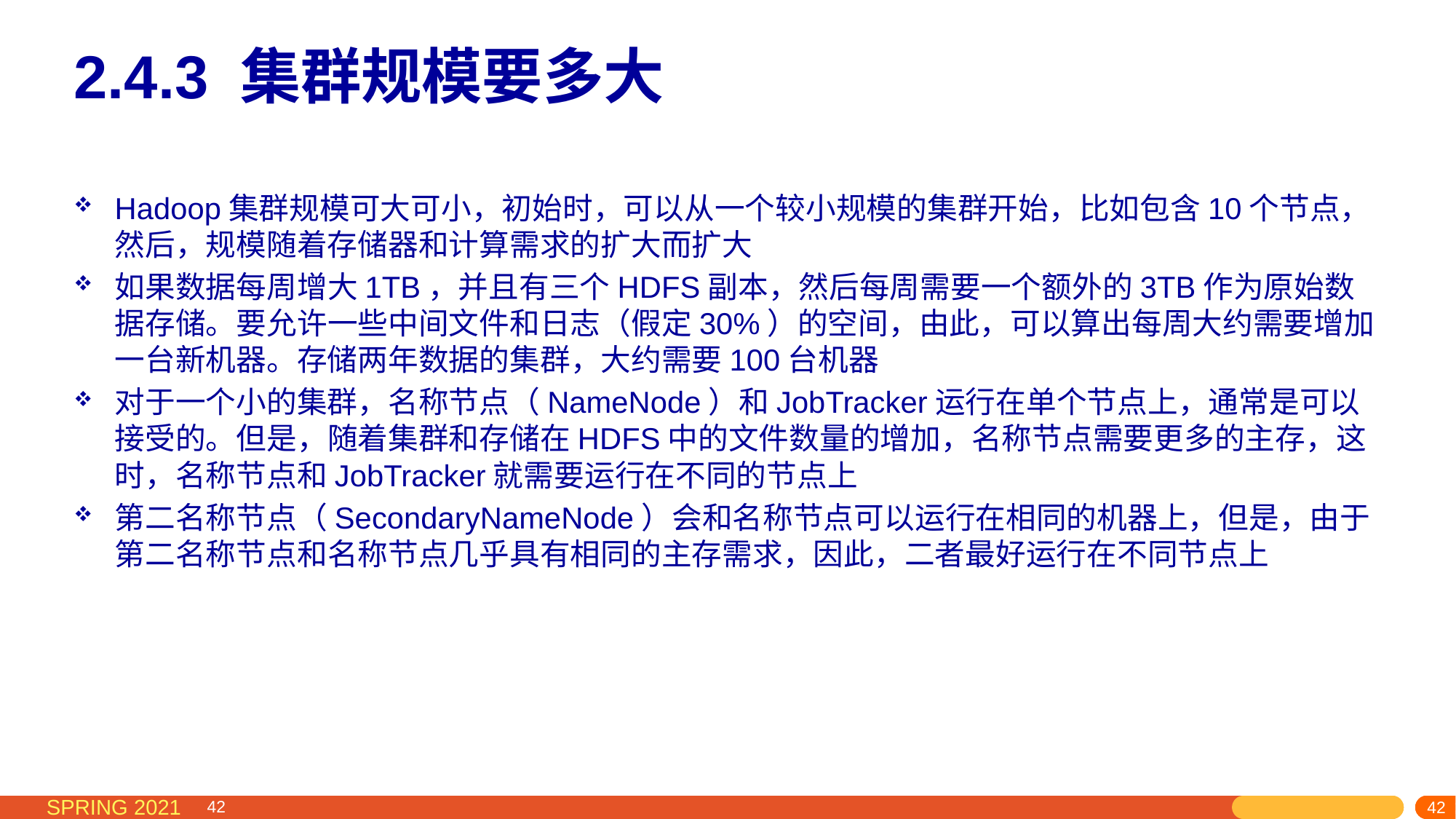

# 2.4.3 集群规模要多大
Hadoop集群规模可大可小，初始时，可以从一个较小规模的集群开始，比如包含10个节点，然后，规模随着存储器和计算需求的扩大而扩大
如果数据每周增大1TB，并且有三个HDFS副本，然后每周需要一个额外的3TB作为原始数据存储。要允许一些中间文件和日志（假定30%）的空间，由此，可以算出每周大约需要增加一台新机器。存储两年数据的集群，大约需要100台机器
对于一个小的集群，名称节点（NameNode）和JobTracker运行在单个节点上，通常是可以接受的。但是，随着集群和存储在HDFS中的文件数量的增加，名称节点需要更多的主存，这时，名称节点和JobTracker就需要运行在不同的节点上
第二名称节点（SecondaryNameNode）会和名称节点可以运行在相同的机器上，但是，由于第二名称节点和名称节点几乎具有相同的主存需求，因此，二者最好运行在不同节点上